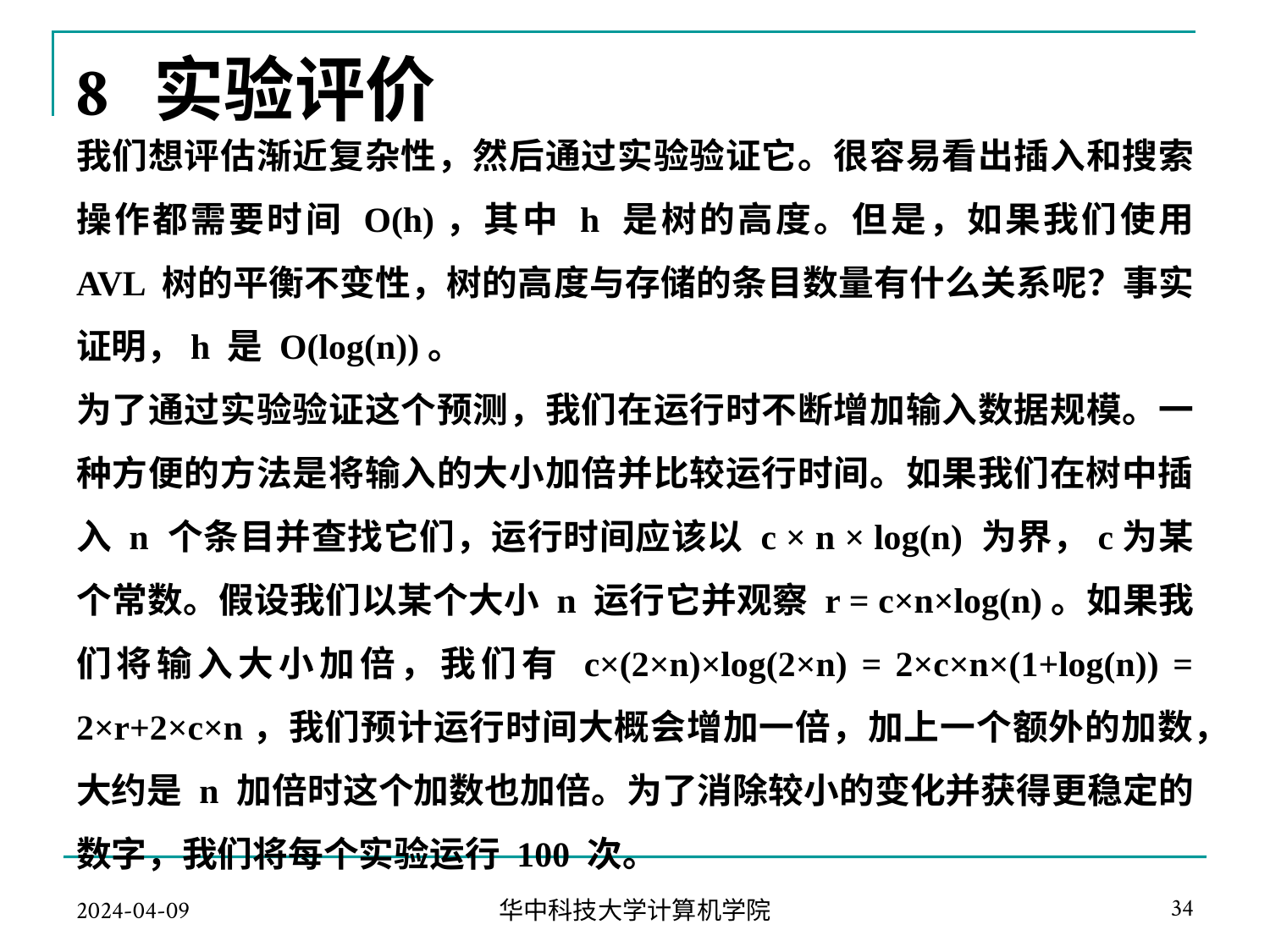

# 8  实验评价
我们想评估渐近复杂性，然后通过实验验证它。很容易看出插入和搜索操作都需要时间 O(h)，其中 h 是树的高度。但是，如果我们使用 AVL 树的平衡不变性，树的高度与存储的条目数量有什么关系呢？事实证明，h 是 O(log(n))。
为了通过实验验证这个预测，我们在运行时不断增加输入数据规模。一种方便的方法是将输入的大小加倍并比较运行时间。如果我们在树中插入 n 个条目并查找它们，运行时间应该以 c × n × log(n) 为界，c为某个常数。假设我们以某个大小 n 运行它并观察 r = c×n×log(n)。如果我们将输入大小加倍，我们有 c×(2×n)×log(2×n) = 2×c×n×(1+log(n)) = 2×r+2×c×n，我们预计运行时间大概会增加一倍，加上一个额外的加数，大约是 n 加倍时这个加数也加倍。为了消除较小的变化并获得更稳定的数字，我们将每个实验运行 100 次。
2024-04-09
34
华中科技大学计算机学院